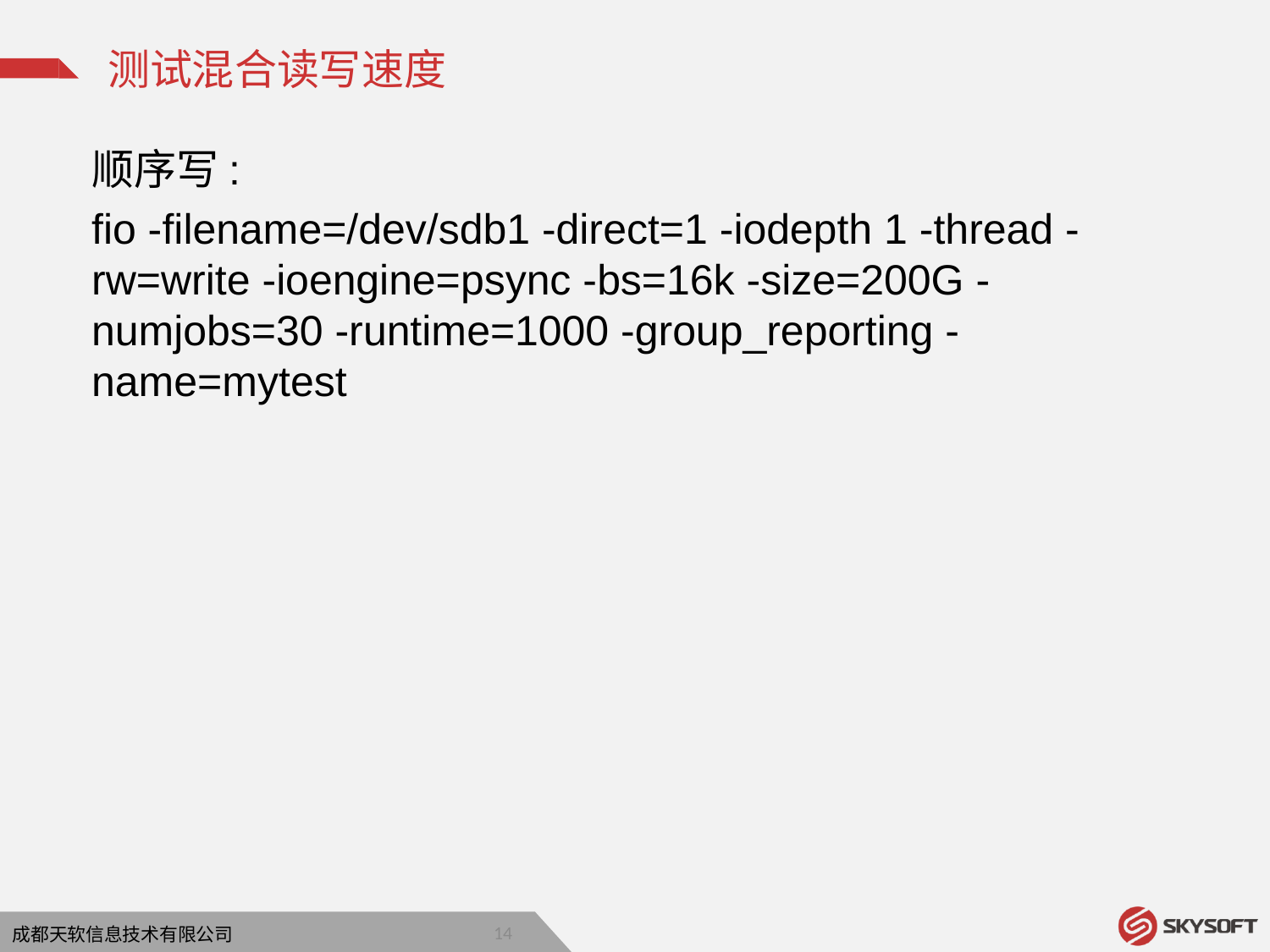

测试混合读写速度

顺序写:
fio -filename=/dev/sdb1 -direct=1 -iodepth 1 -thread -rw=write -ioengine=psync -bs=16k -size=200G -numjobs=30 -runtime=1000 -group_reporting -name=mytest
14